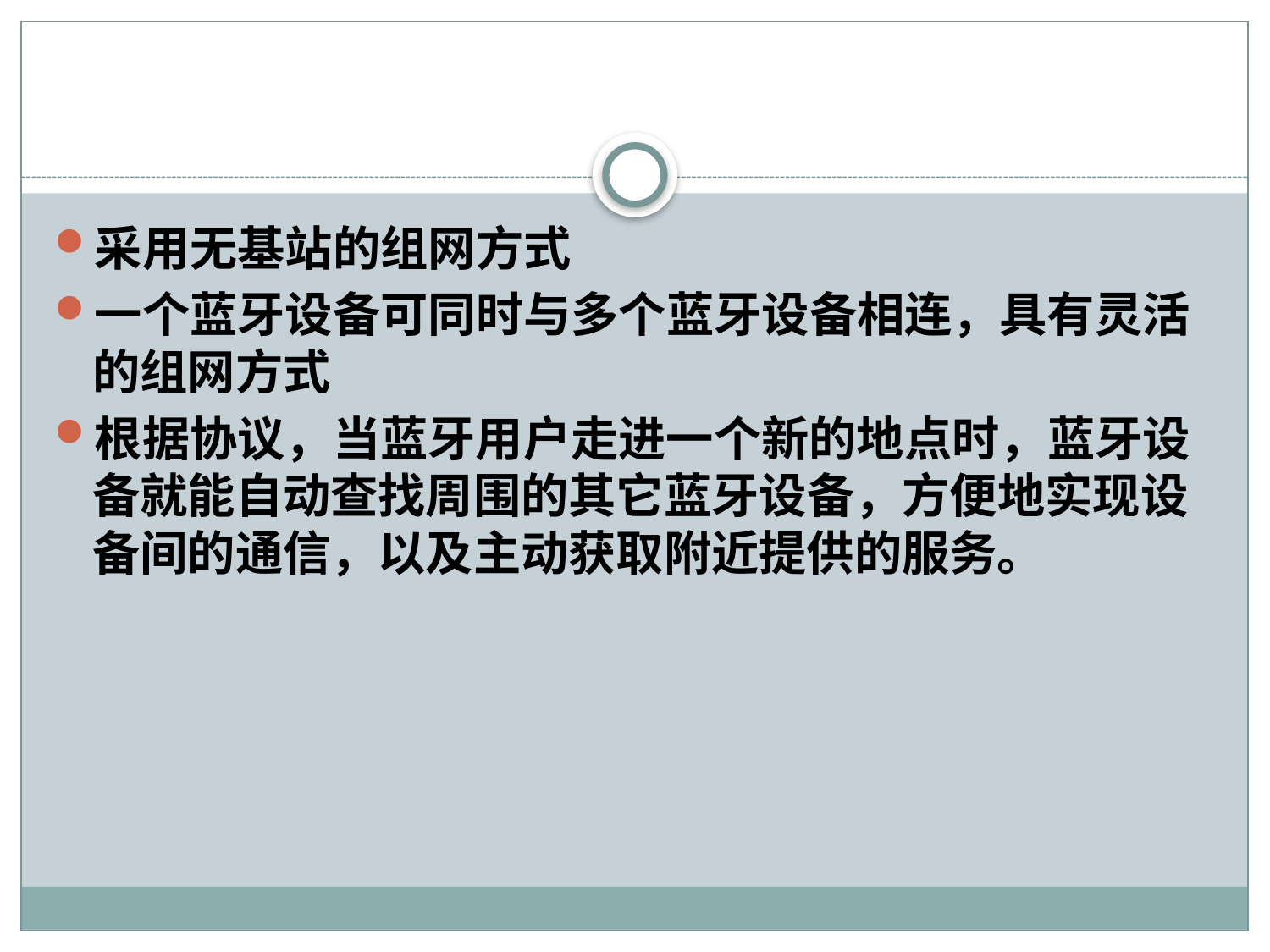

#
采用无基站的组网方式
一个蓝牙设备可同时与多个蓝牙设备相连，具有灵活的组网方式
根据协议，当蓝牙用户走进一个新的地点时，蓝牙设备就能自动查找周围的其它蓝牙设备，方便地实现设备间的通信，以及主动获取附近提供的服务。